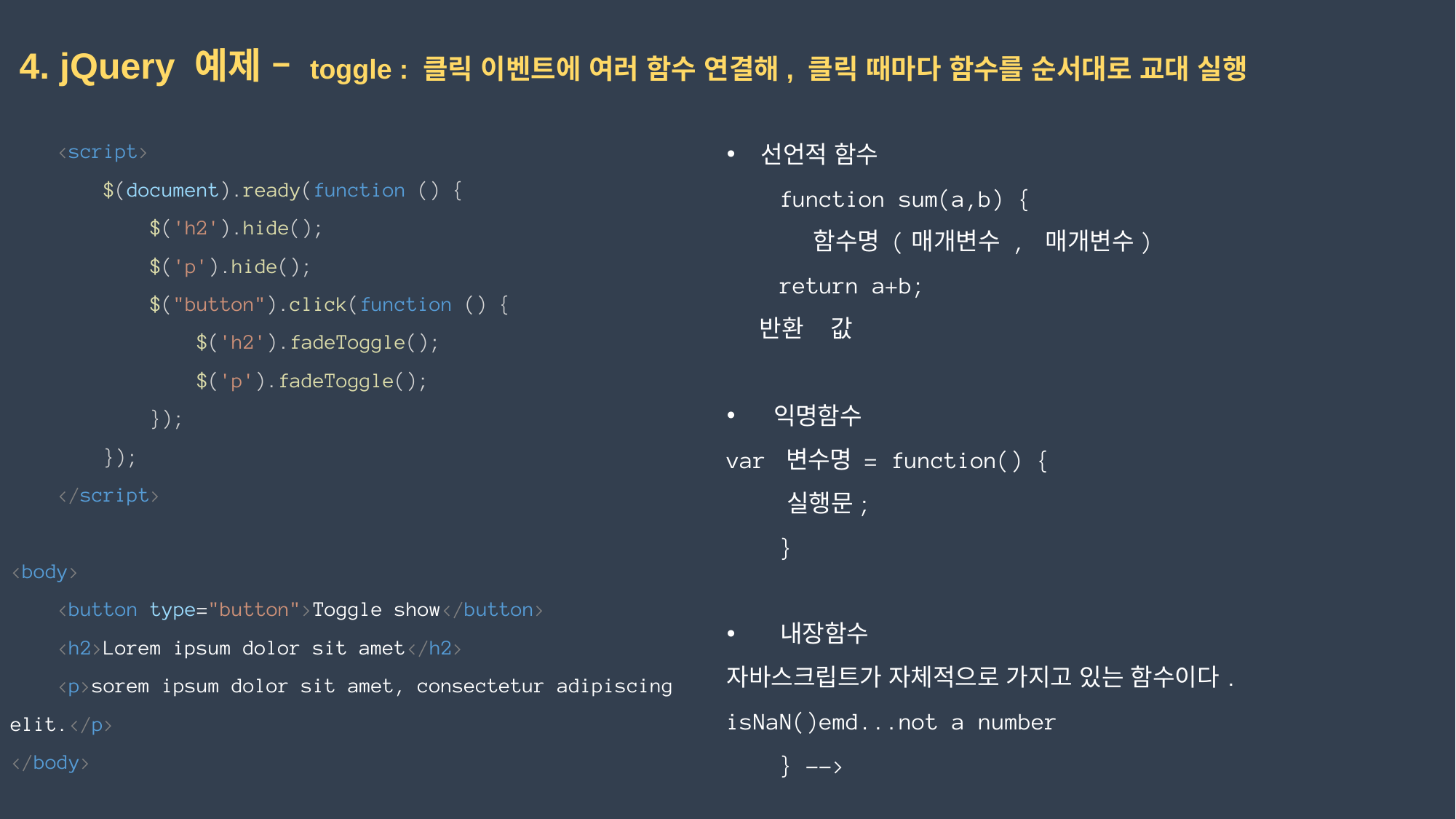

4. jQuery 예제 – toggle : 클릭 이벤트에 여러 함수 연결해, 클릭 때마다 함수를 순서대로 교대 실행
    <script>
        $(document).ready(function () {
            $('h2').hide();
            $('p').hide();
            $("button").click(function () {
                $('h2').fadeToggle();
                $('p').fadeToggle();
            });
        });
    </script>
<body>
    <button type="button">Toggle show</button>
    <h2>Lorem ipsum dolor sit amet</h2>
    <p>sorem ipsum dolor sit amet, consectetur adipiscing elit.</p>
</body>
선언적 함수
    function sum(a,b) {
            함수명 (매개변수 , 매개변수)
    return a+b;
    반환    값

 익명함수
var 변수명 = function() {
        실행문;
    }

  내장함수
자바스크립트가 자체적으로 가지고 있는 함수이다. isNaN()emd...not a number
    } -->

2023-02-22
권민지